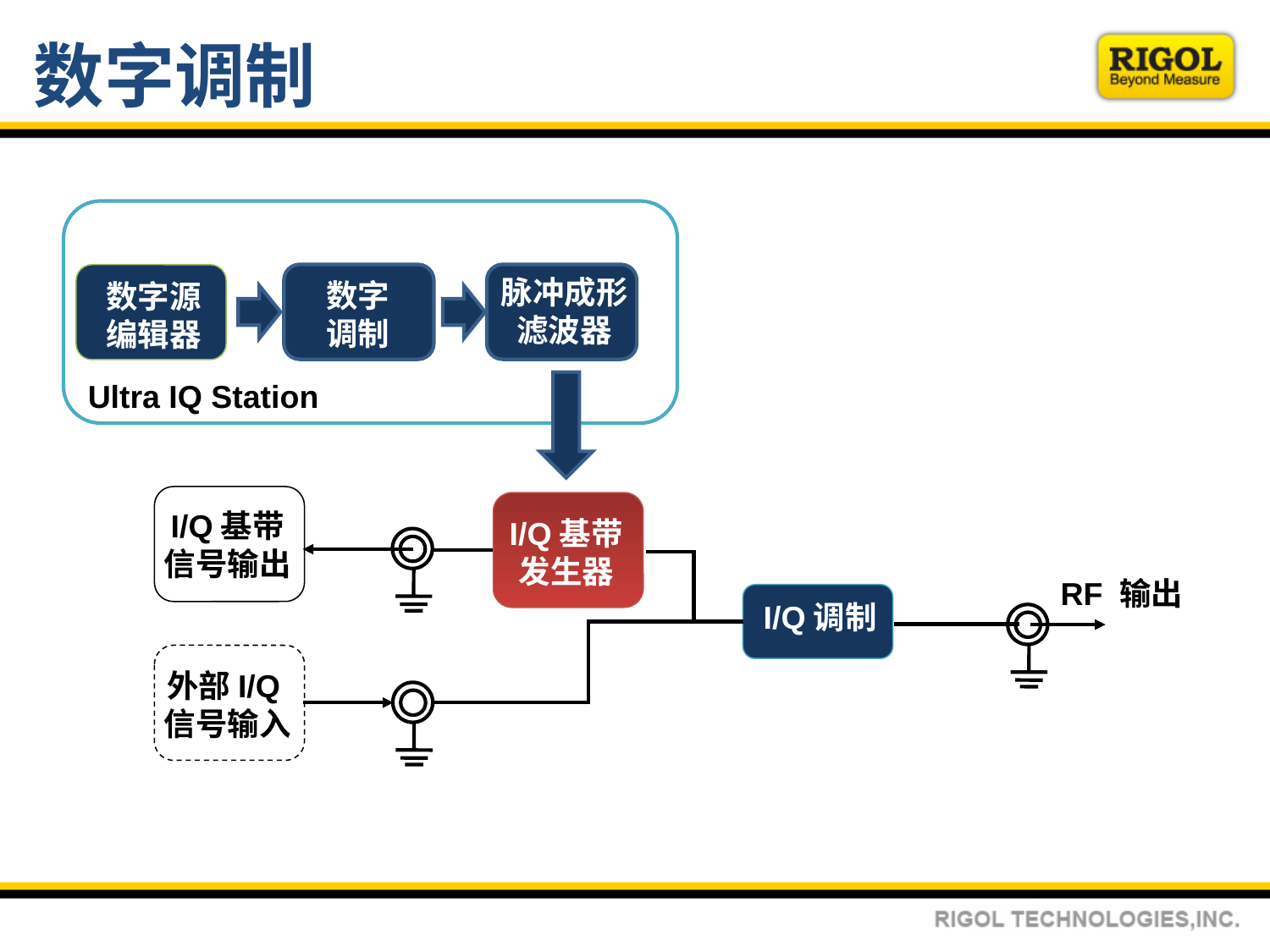

# 数字调制

脉冲成形滤波器
数字
调制
数字源
编辑器

Ultra IQ Station

I/Q基带信号输出

I/Q基带发生器
RF 输出

I/Q调制

外部I/Q信号输入